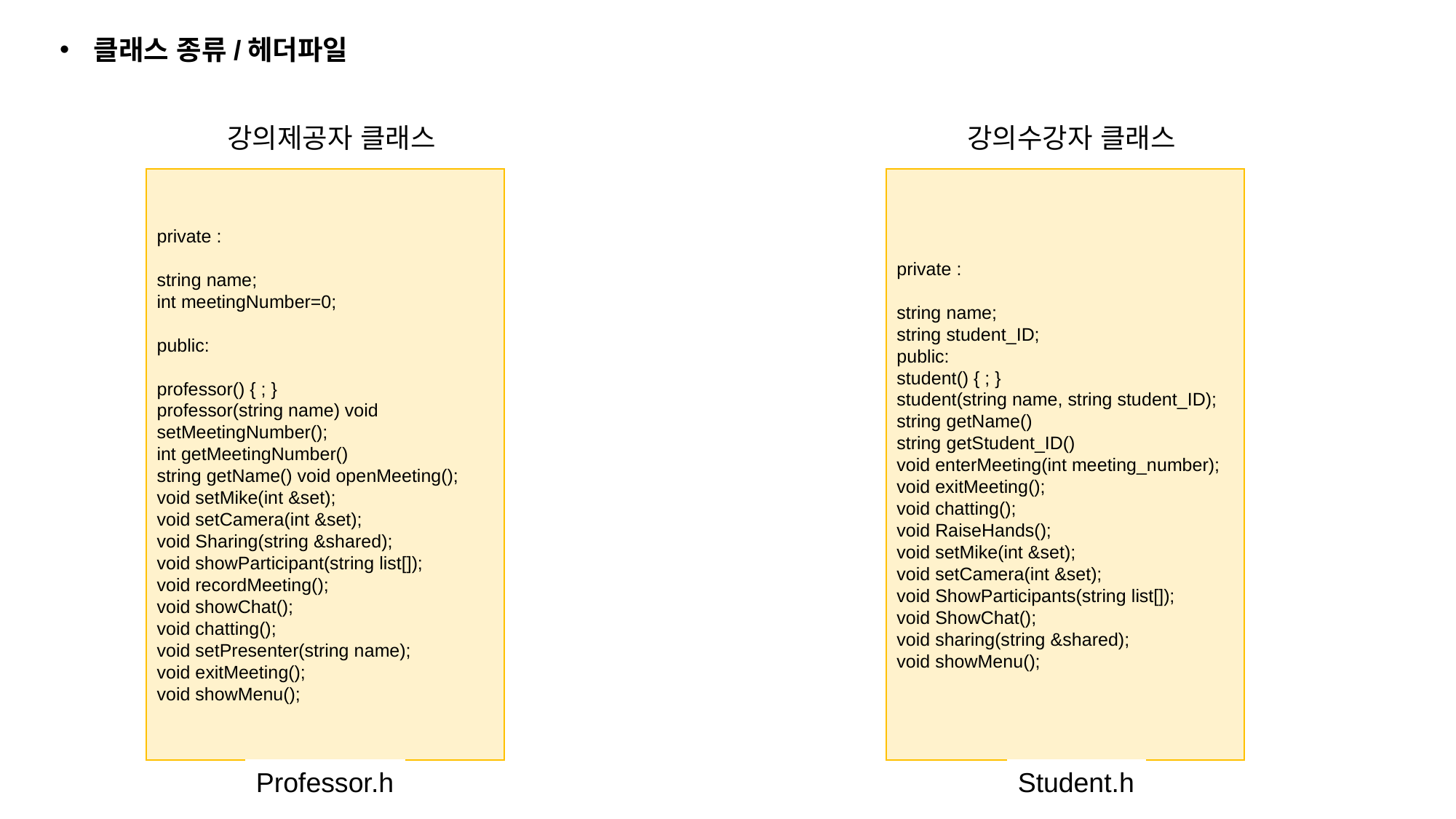

클래스 종류/헤더파일
 강의제공자 클래스
 강의수강자 클래스
private :

string name;
int meetingNumber=0;

public:

professor() { ; }
professor(string name) void setMeetingNumber();
int getMeetingNumber()
string getName() void openMeeting();
void setMike(int &set);
void setCamera(int &set);
void Sharing(string &shared);
void showParticipant(string list[]);
void recordMeeting();
void showChat();
void chatting();
void setPresenter(string name);
void exitMeeting();
void showMenu();
Professor.h
private :

string name;
string student_ID;
public:
student() { ; }
student(string name, string student_ID); string getName()
string getStudent_ID()
void enterMeeting(int meeting_number);
void exitMeeting();
void chatting();
void RaiseHands();
void setMike(int &set);
void setCamera(int &set);
void ShowParticipants(string list[]);
void ShowChat();
void sharing(string &shared);
void showMenu();
Student.h